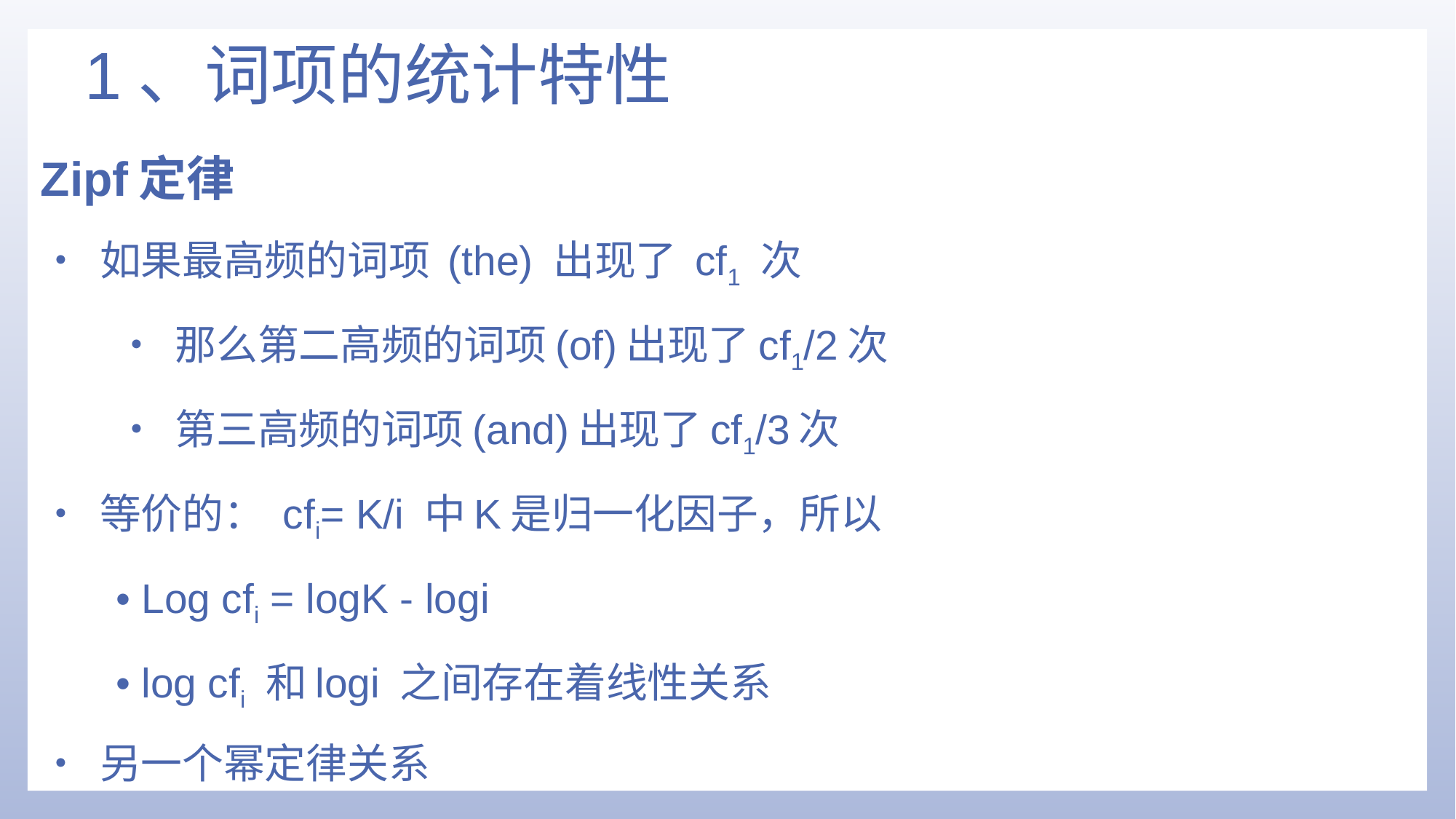

# 1、词项的统计特性
Zipf定律
• 如果最高频的词项 (the) 出现了 cf1 次
• 那么第二高频的词项(of)出现了cf1/2次
• 第三高频的词项(and)出现了cf1/3次
• 等价的： cfi= K/i 中K是归一化因子，所以
• Log cfi = logK - logi
• log cfi 和logi 之间存在着线性关系
• 另一个幂定律关系